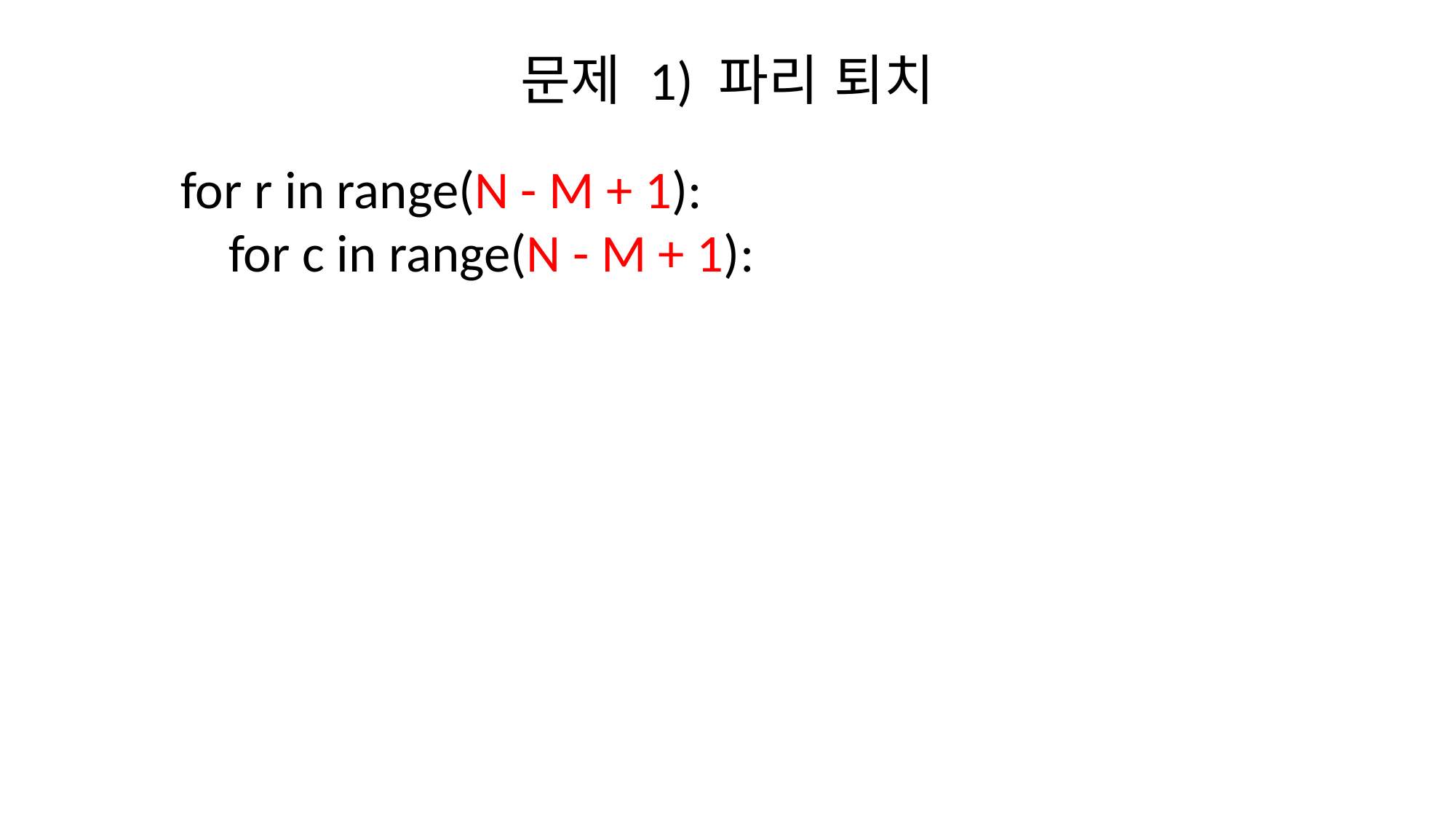

# 문제 1) 파리 퇴치
for r in range(N - M + 1):
    for c in range(N - M + 1):